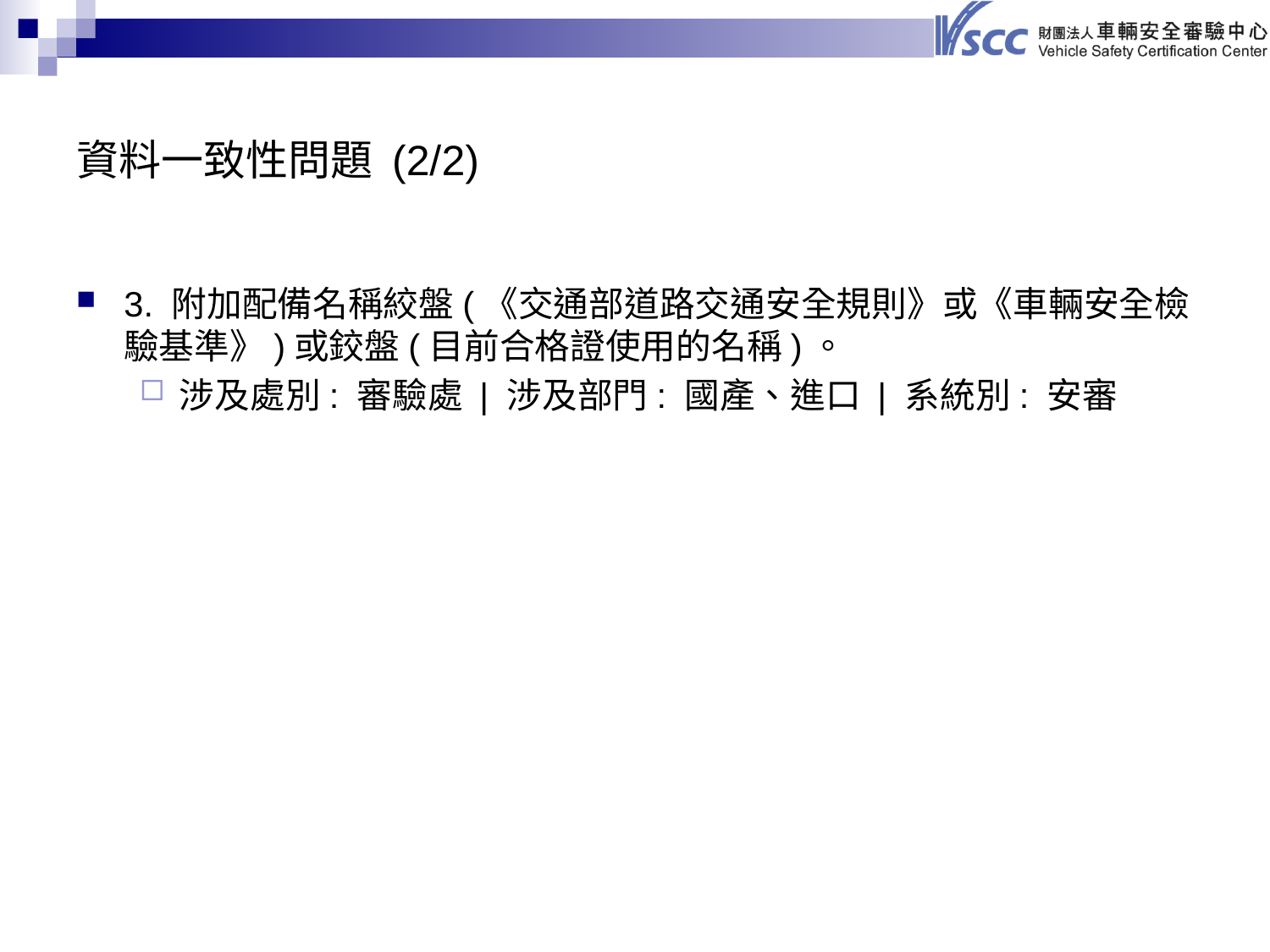

# 資料一致性問題 (2/2)
3. 附加配備名稱絞盤(《交通部道路交通安全規則》或《車輛安全檢驗基準》)或鉸盤(目前合格證使用的名稱)。
涉及處別: 審驗處 | 涉及部門: 國產、進口 | 系統別: 安審